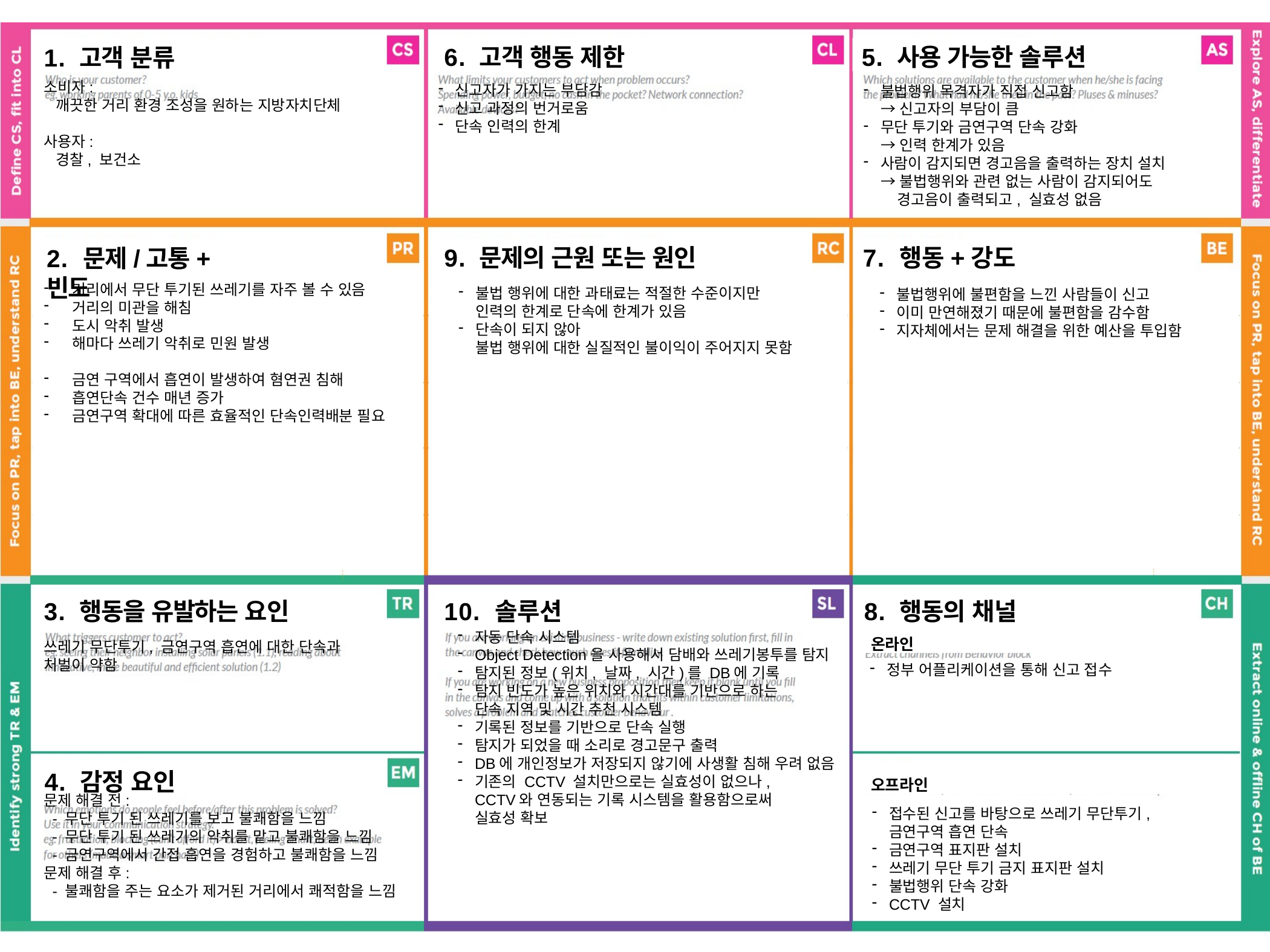

6. 고객 행동 제한
5. 사용 가능한 솔루션
1. 고객 분류
소비자:
  깨끗한 거리 환경 조성을 원하는 지방자치단체

사용자:
  경찰, 보건소

신고자가 가지는 부담감
신고 과정의 번거로움
단속 인력의 한계

불법행위 목격자가 직접 신고함
→ 신고자의 부담이 큼
무단 투기와 금연구역 단속 강화
→ 인력 한계가 있음
사람이 감지되면 경고음을 출력하는 장치 설치
→ 불법행위와 관련 없는 사람이 감지되어도
    경고음이 출력되고, 실효성 없음

9. 문제의 근원 또는 원인
7. 행동+강도
2. 문제/고통+빈도
거리에서 무단 투기된 쓰레기를 자주 볼 수 있음
거리의 미관을 해침
도시 악취 발생
해마다 쓰레기 악취로 민원 발생

금연 구역에서 흡연이 발생하여 혐연권 침해
흡연단속 건수 매년 증가
금연구역 확대에 따른 효율적인 단속인력배분 필요
불법 행위에 대한 과태료는 적절한 수준이지만
인력의 한계로 단속에 한계가 있음
단속이 되지 않아
불법 행위에 대한 실질적인 불이익이 주어지지 못함
불법행위에 불편함을 느낀 사람들이 신고
이미 만연해졌기 때문에 불편함을 감수함
지자체에서는 문제 해결을 위한 예산을 투입함
3. 행동을 유발하는 요인
10. 솔루션
8. 행동의 채널
온라인
자동 단속 시스템
Object Detection을 사용해서 담배와 쓰레기봉투를 탐지
탐지된 정보(위치, 날짜, 시간)를 DB에 기록
탐지 빈도가 높은 위치와 시간대를 기반으로 하는
단속 지역 및 시간 추천 시스템
기록된 정보를 기반으로 단속 실행
탐지가 되었을 때 소리로 경고문구 출력
DB에 개인정보가 저장되지 않기에 사생활 침해 우려 없음
기존의 CCTV 설치만으로는 실효성이 없으나,
CCTV와 연동되는 기록 시스템을 활용함으로써
실효성 확보

쓰레기 무단투기, 금연구역 흡연에 대한 단속과 처벌이 약함
정부 어플리케이션을 통해 신고 접수
4. 감정 요인
오프라인
문제 해결 전:
  - 무단 투기 된 쓰레기를 보고 불쾌함을 느낌
  - 무단 투기 된 쓰레기의 악취를 맡고 불쾌함을 느낌
  - 금연구역에서 간접 흡연을 경험하고 불쾌함을 느낌
문제 해결 후:
  - 불쾌함을 주는 요소가 제거된 거리에서 쾌적함을 느낌
접수된 신고를 바탕으로 쓰레기 무단투기, 금연구역 흡연 단속
금연구역 표지판 설치
쓰레기 무단 투기 금지 표지판 설치
불법행위 단속 강화
CCTV 설치